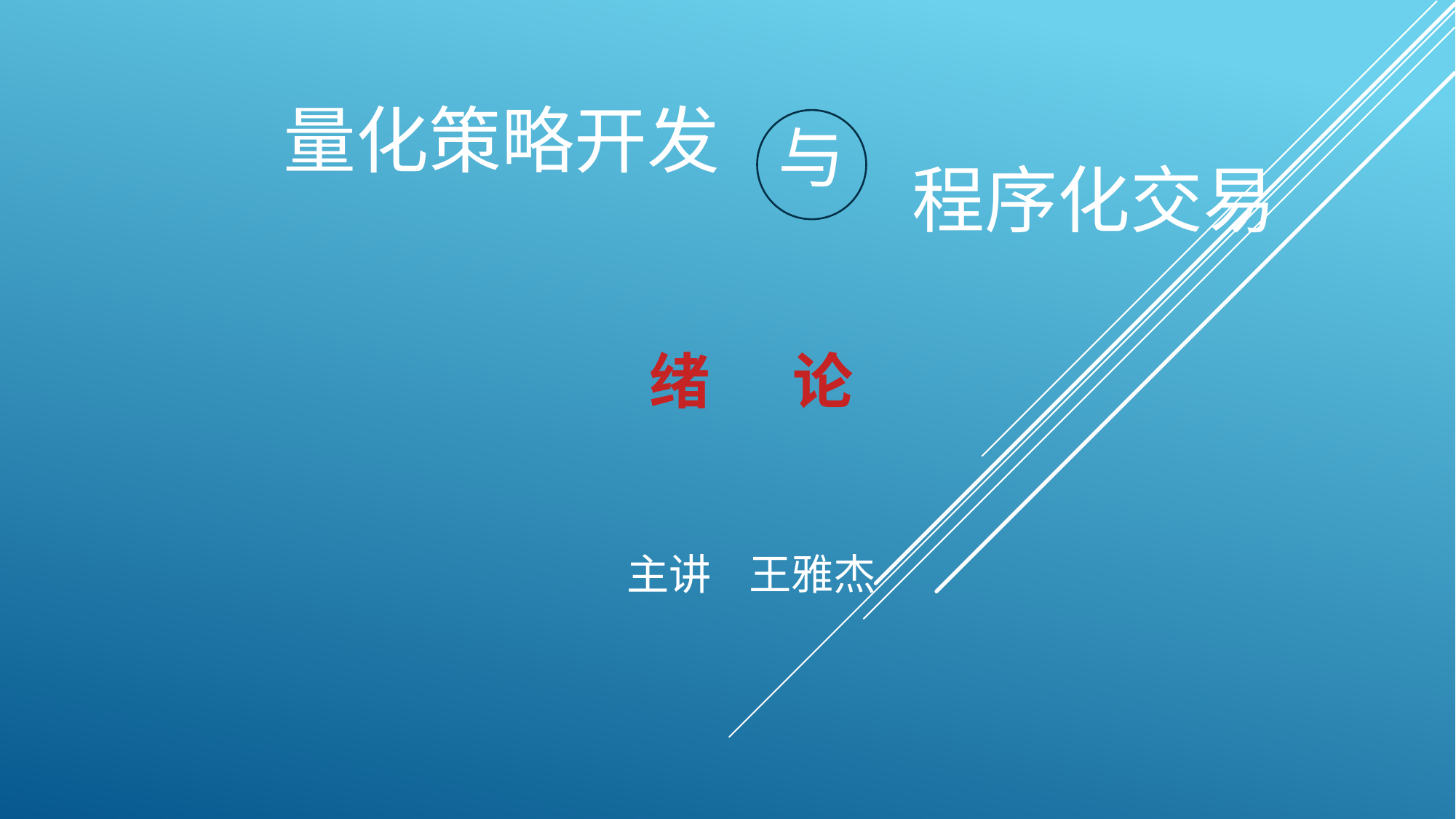

# 量化策略开发

与
程序化交易
绪      论
主讲    王雅杰